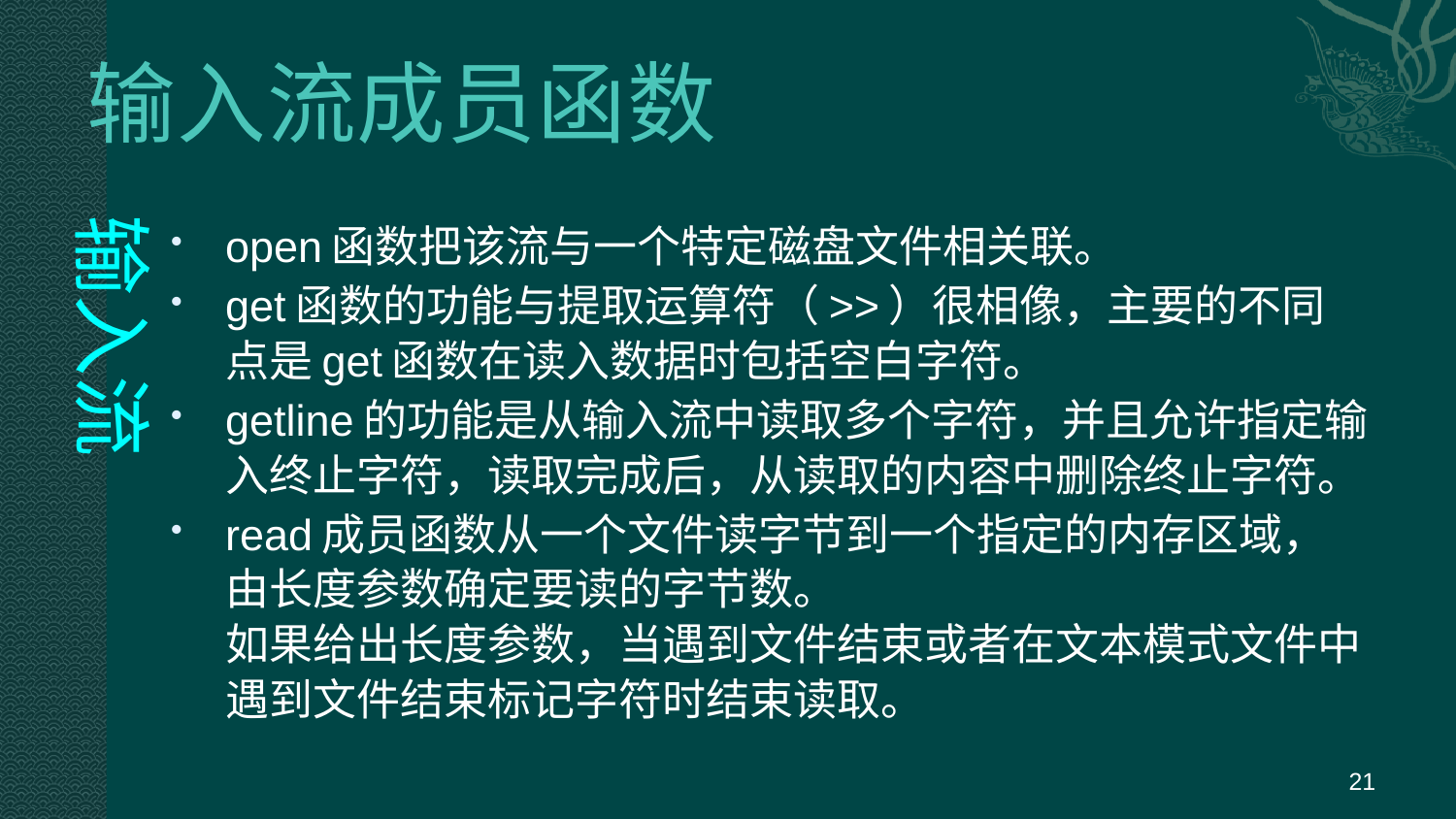

# 输入流成员函数
输入流
open函数把该流与一个特定磁盘文件相关联。
get函数的功能与提取运算符（>>）很相像，主要的不同点是get函数在读入数据时包括空白字符。
getline的功能是从输入流中读取多个字符，并且允许指定输入终止字符，读取完成后，从读取的内容中删除终止字符。
read成员函数从一个文件读字节到一个指定的内存区域，由长度参数确定要读的字节数。
如果给出长度参数，当遇到文件结束或者在文本模式文件中遇到文件结束标记字符时结束读取。
21